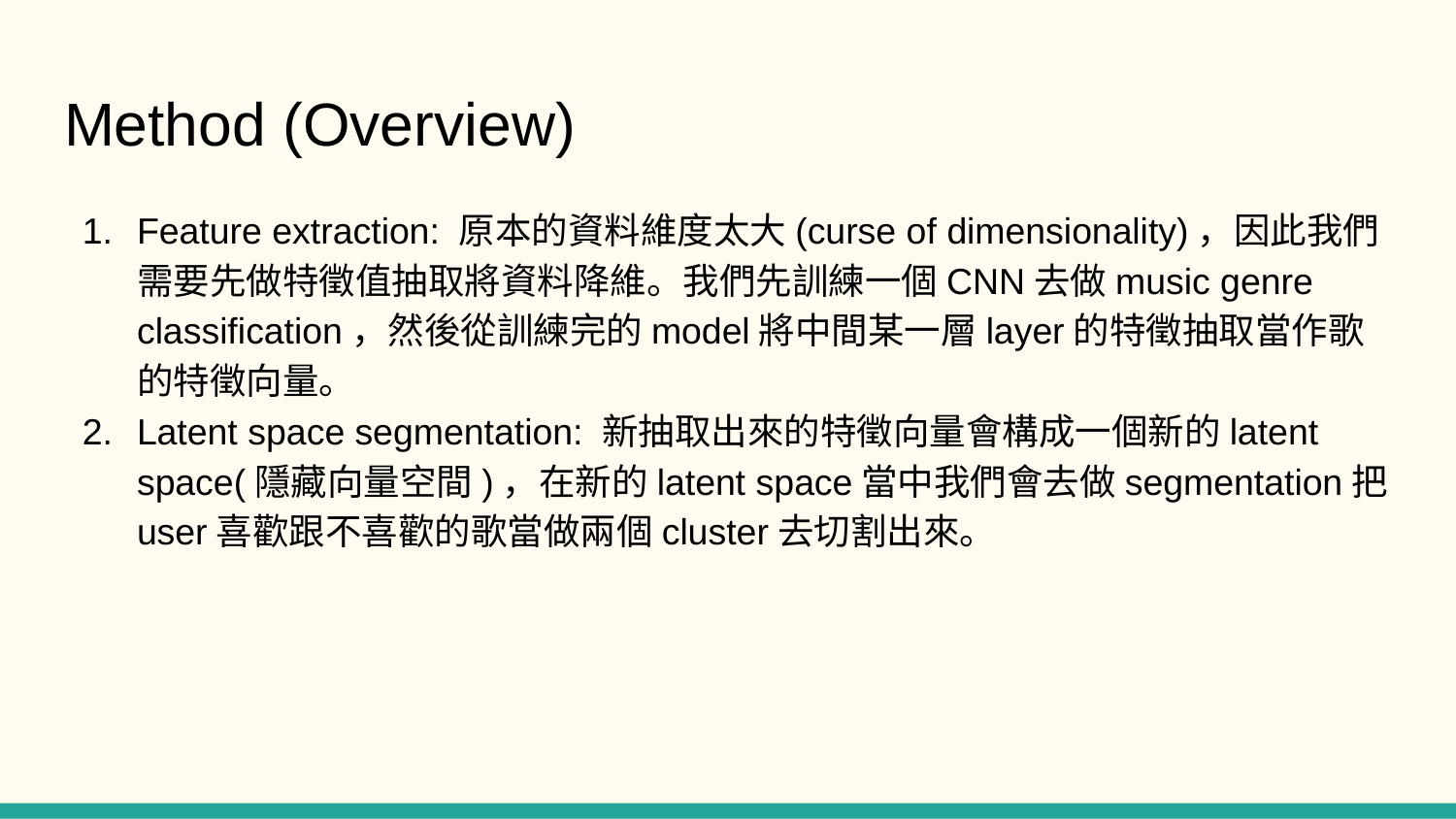

# Method (Overview)
Feature extraction: 原本的資料維度太大(curse of dimensionality)，因此我們需要先做特徵值抽取將資料降維。我們先訓練一個CNN去做music genre classification，然後從訓練完的model將中間某一層layer的特徵抽取當作歌的特徵向量。
Latent space segmentation: 新抽取出來的特徵向量會構成一個新的latent space(隱藏向量空間)，在新的latent space當中我們會去做segmentation把user喜歡跟不喜歡的歌當做兩個cluster去切割出來。